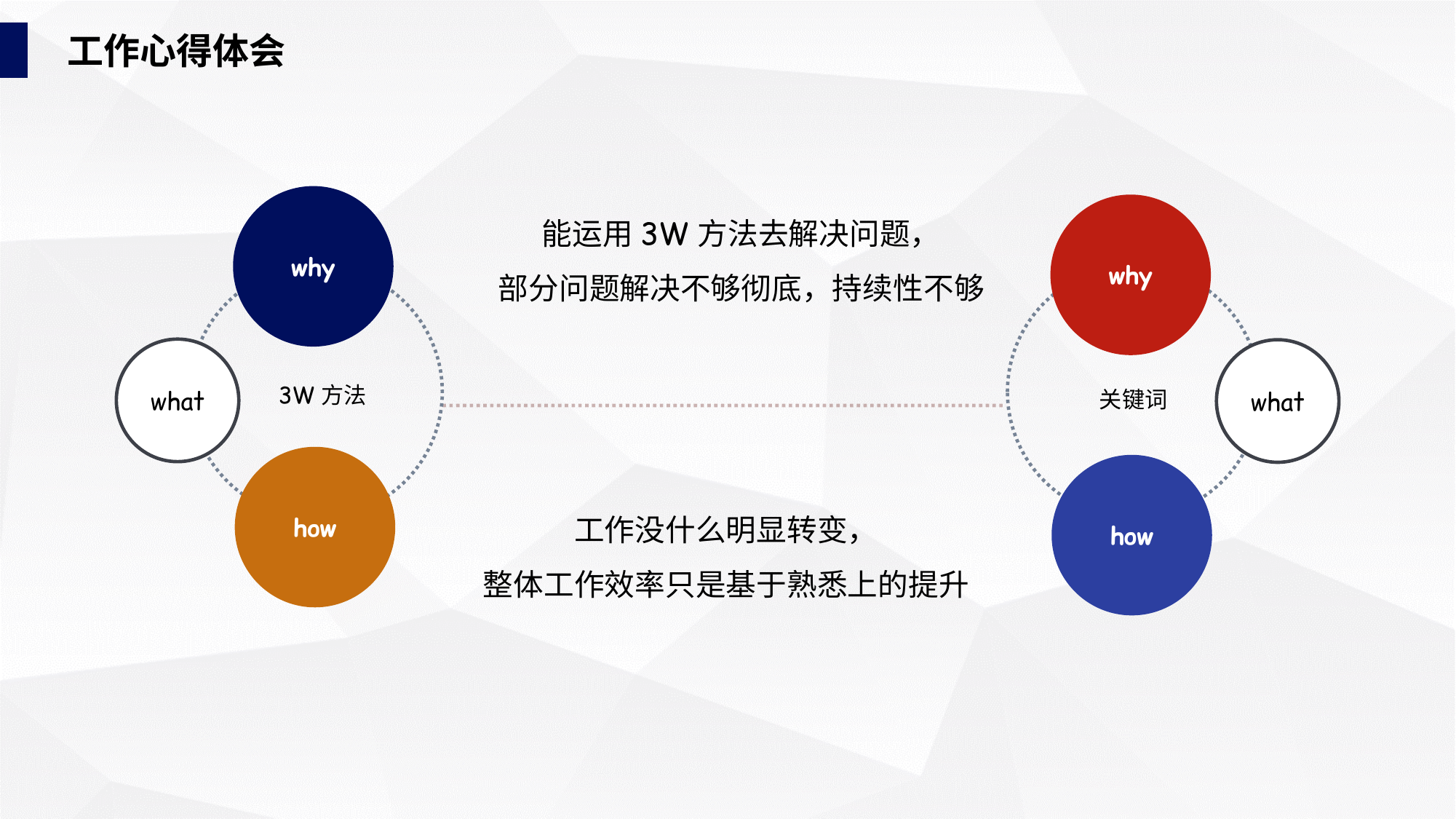

工作心得体会
why
why

what
what
3W方法
关键词
how
how
工作没什么明显转变，
整体工作效率只是基于熟悉上的提升
能运用3W方法去解决问题，
部分问题解决不够彻底，持续性不够